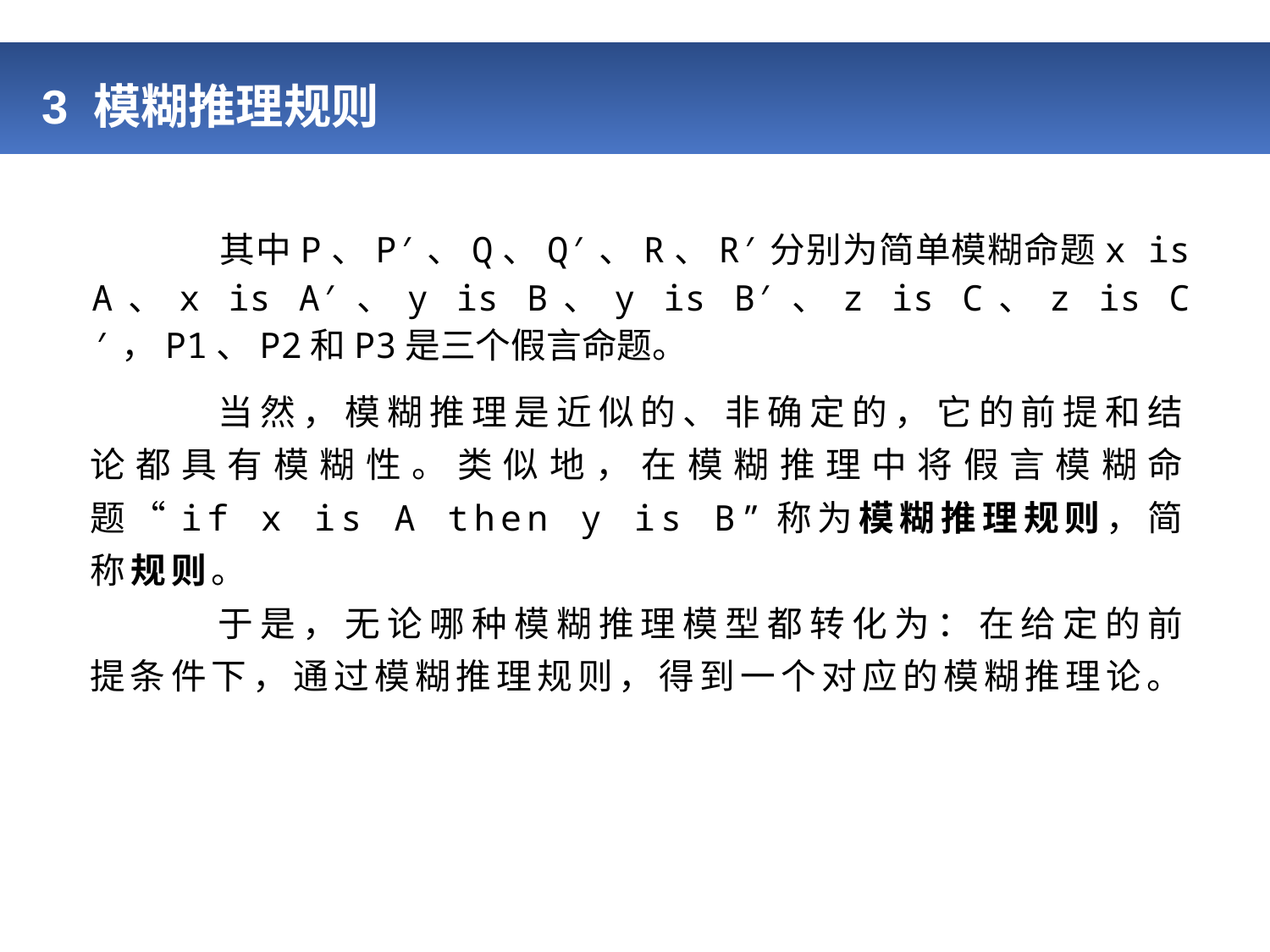

# 3 模糊推理规则
	其中P、P′、Q、Q′、R、R′分别为简单模糊命题x is A、x is A′、y is B、y is B′、z is C、z is C′，P1、P2和P3是三个假言命题。
	当然，模糊推理是近似的、非确定的，它的前提和结论都具有模糊性。类似地，在模糊推理中将假言模糊命题“if x is A then y is B”称为模糊推理规则，简称规则。
	于是，无论哪种模糊推理模型都转化为：在给定的前提条件下，通过模糊推理规则，得到一个对应的模糊推理论。